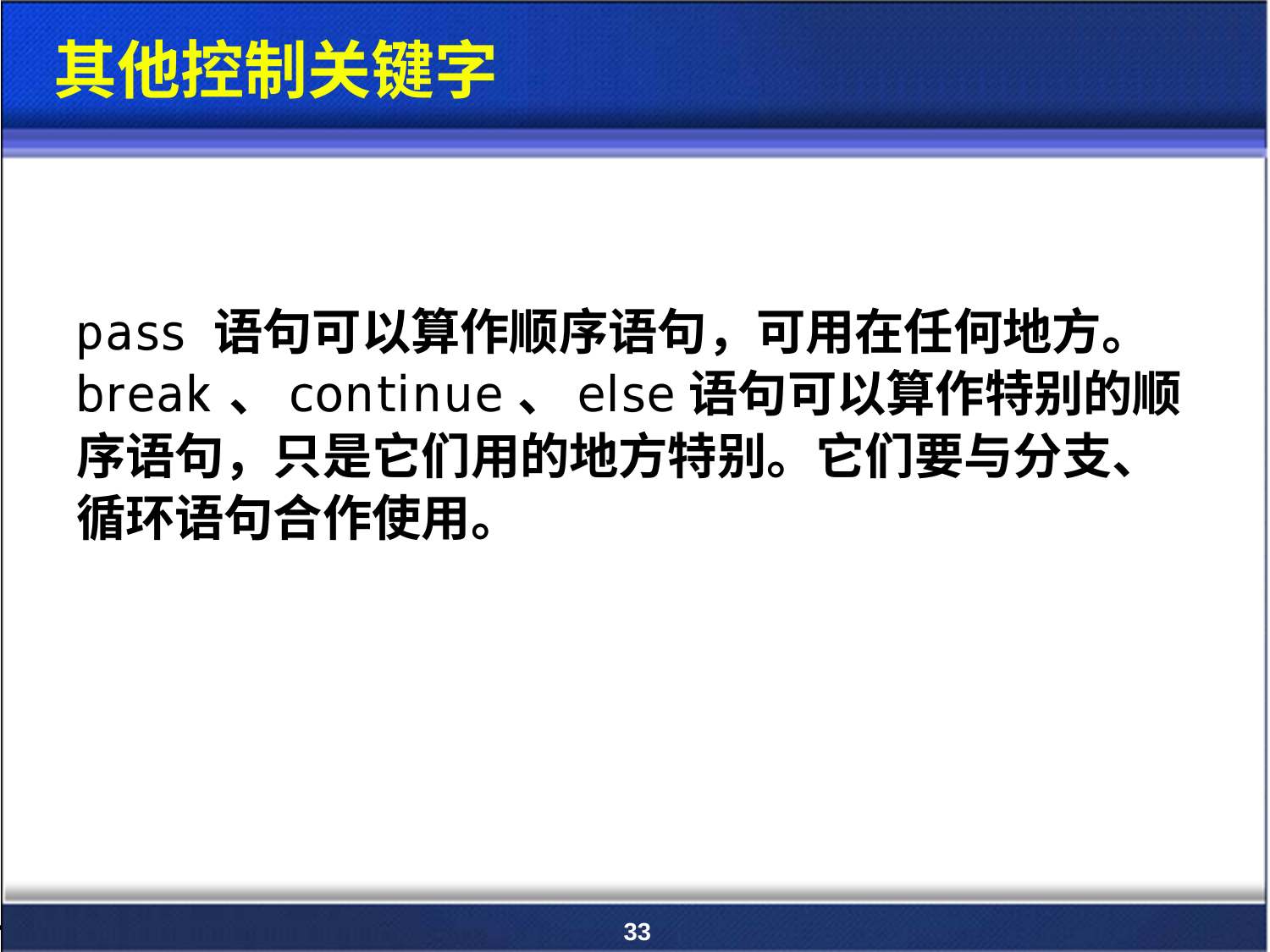

# 其他控制关键字

pass 语句可以算作顺序语句，可用在任何地方。break、continue、else语句可以算作特别的顺序语句，只是它们用的地方特别。它们要与分支、循环语句合作使用。

33